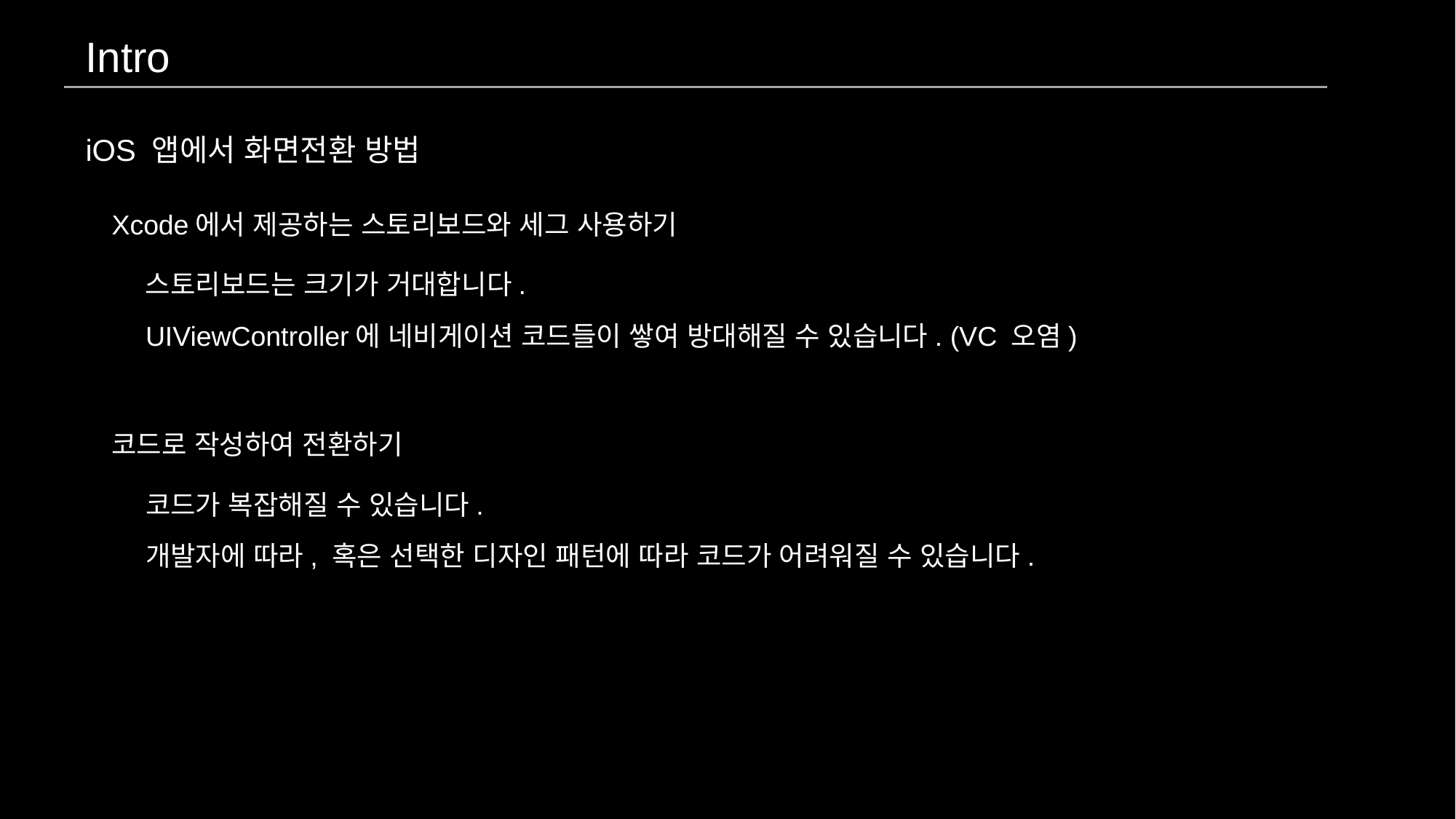

Intro
iOS 앱에서 화면전환 방법
Xcode에서 제공하는 스토리보드와 세그 사용하기
스토리보드는 크기가 거대합니다.
UIViewController에 네비게이션 코드들이 쌓여 방대해질 수 있습니다. (VC 오염)
코드로 작성하여 전환하기
코드가 복잡해질 수 있습니다.
개발자에 따라, 혹은 선택한 디자인 패턴에 따라 코드가 어려워질 수 있습니다.